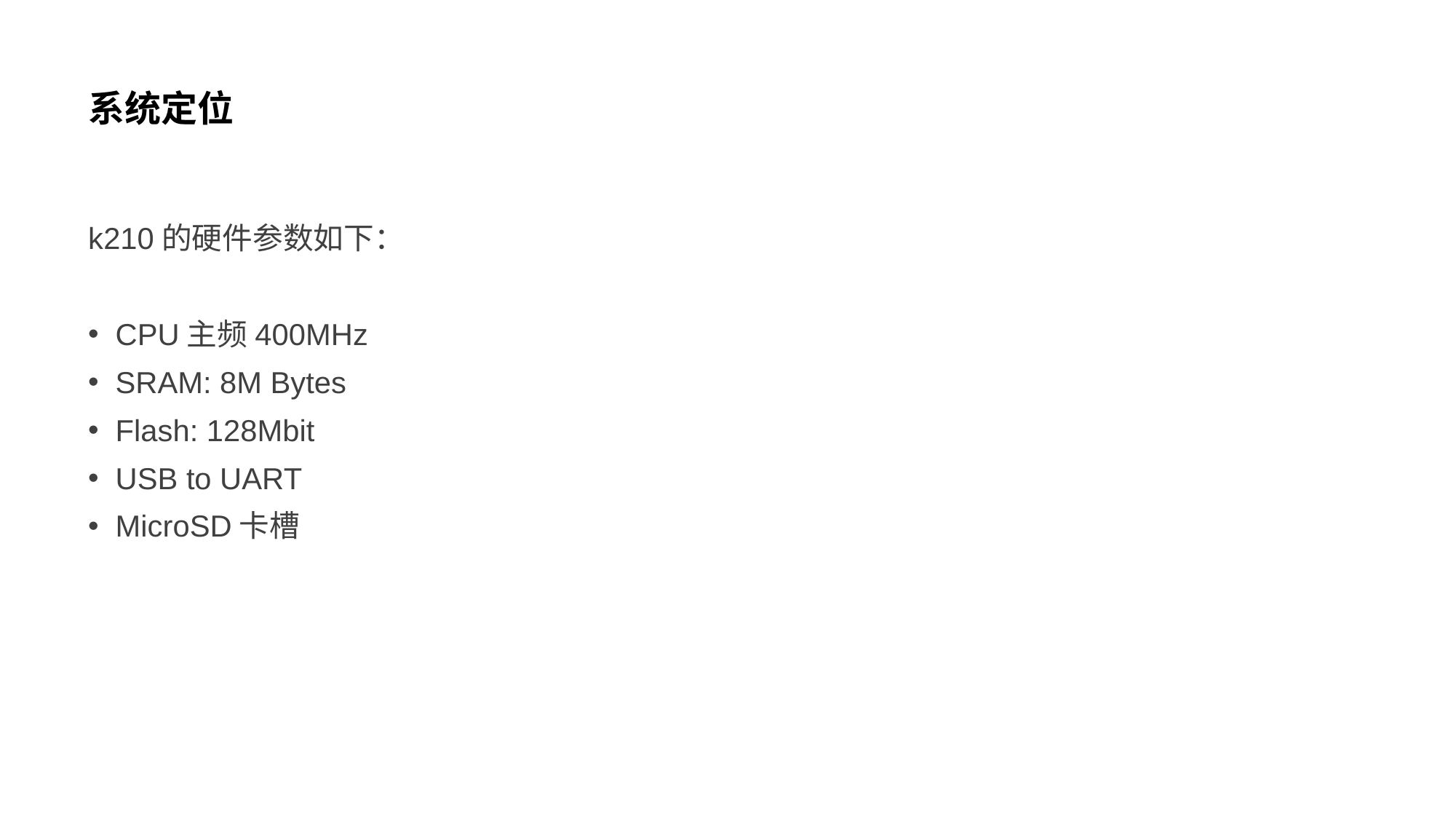

# 系统定位
k210的硬件参数如下：

CPU主频400MHz
SRAM: 8M Bytes
Flash: 128Mbit
USB to UART
MicroSD卡槽